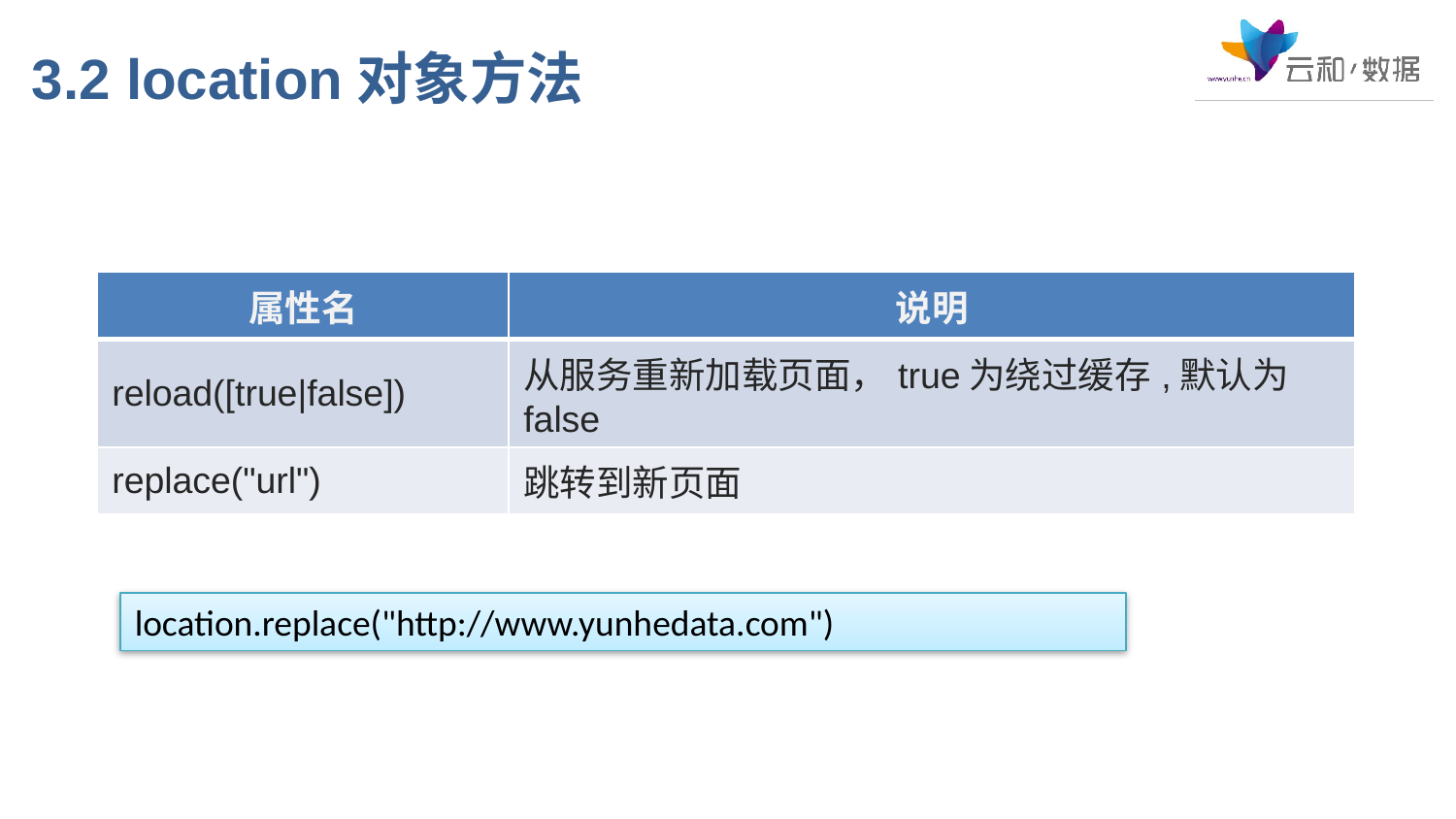

# 3.2 location对象方法
| 属性名 | 说明 |
| --- | --- |
| reload([true|false]) | 从服务重新加载页面，true为绕过缓存,默认为false |
| replace("url") | 跳转到新页面 |
location.replace("http://www.yunhedata.com")
13